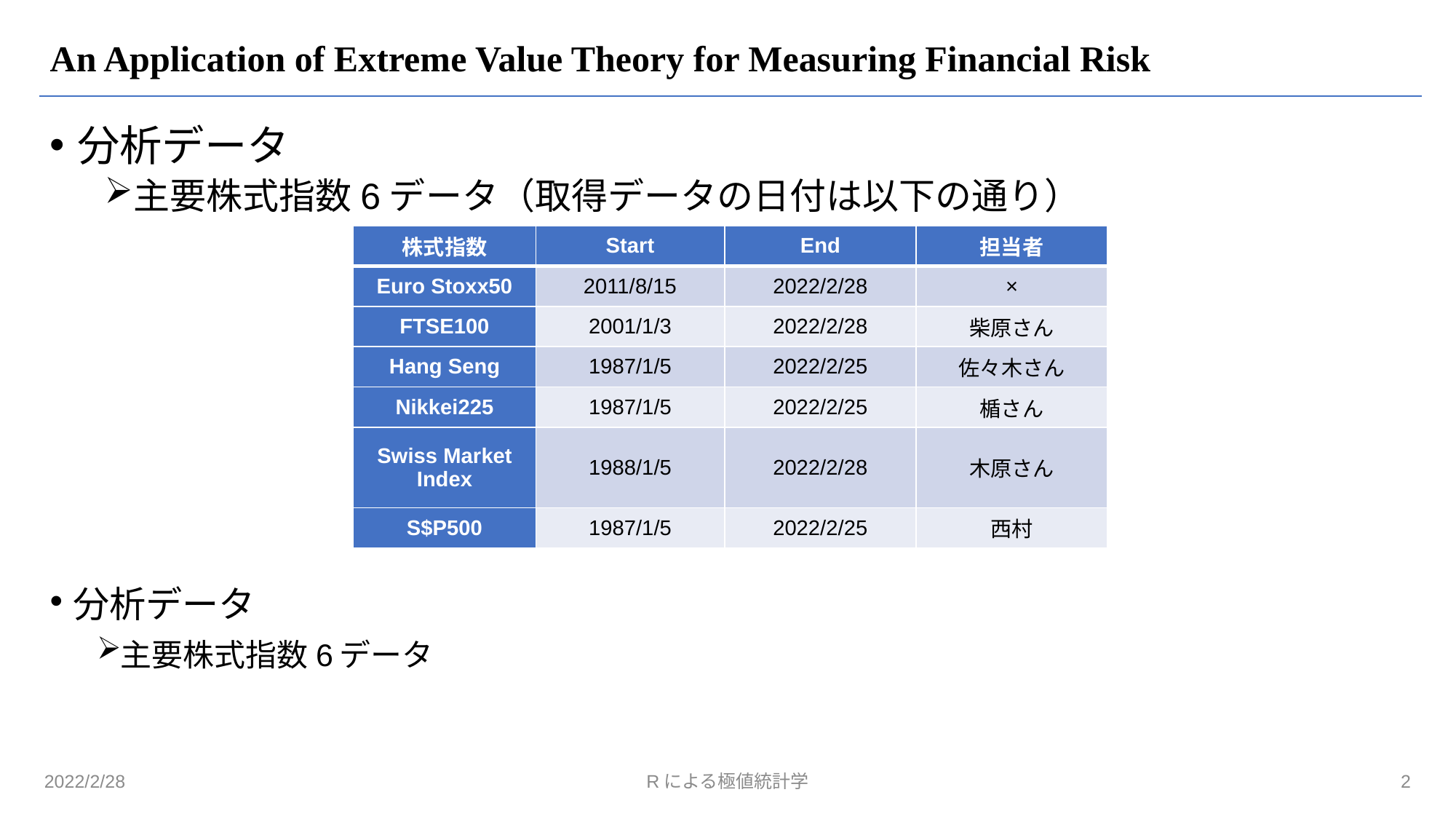

# An Application of Extreme Value Theory for Measuring Financial Risk
分析データ
主要株式指数6データ（取得データの日付は以下の通り）

| 株式指数 | Start | End | 担当者 |
| --- | --- | --- | --- |
| Euro Stoxx50 | 2011/8/15 | 2022/2/28 | × |
| FTSE100 | 2001/1/3 | 2022/2/28 | 柴原さん |
| Hang Seng | 1987/1/5 | 2022/2/25 | 佐々木さん |
| Nikkei225 | 1987/1/5 | 2022/2/25 | 楯さん |
| Swiss Market Index | 1988/1/5 | 2022/2/28 | 木原さん |
| S$P500 | 1987/1/5 | 2022/2/25 | 西村 |
分析データ
主要株式指数6データ

2022/2/28
2
Rによる極値統計学